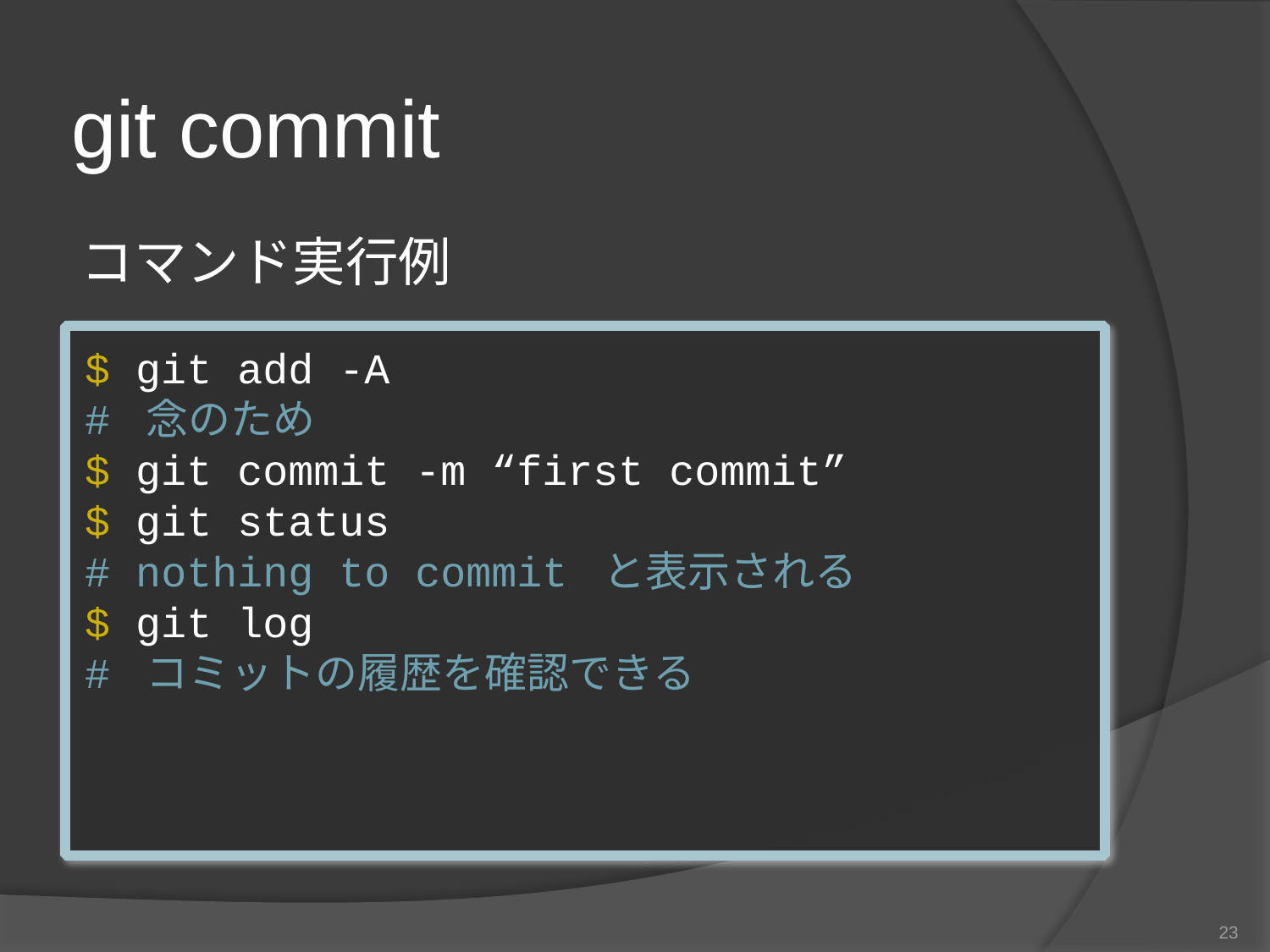

# git commit
コマンド実行例
$ git add -A
# 念のため
$ git commit -m “first commit”
$ git status
# nothing to commit と表示される
$ git log
# コミットの履歴を確認できる
23